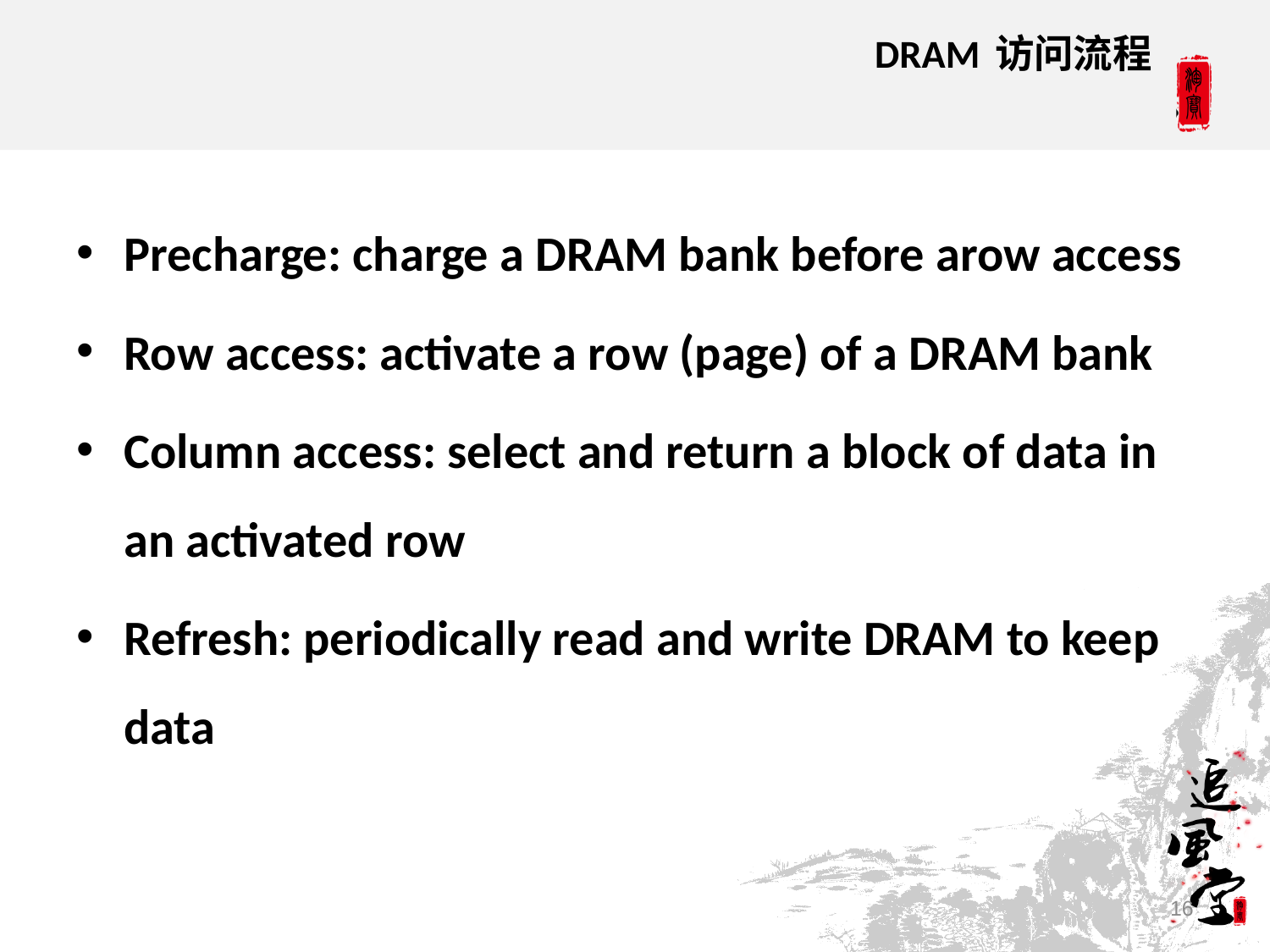

# DRAM 访问流程
Precharge: charge a DRAM bank before arow access
Row access: activate a row (page) of a DRAM bank
Column access: select and return a block of data in an activated row
Refresh: periodically read and write DRAM to keep data
16